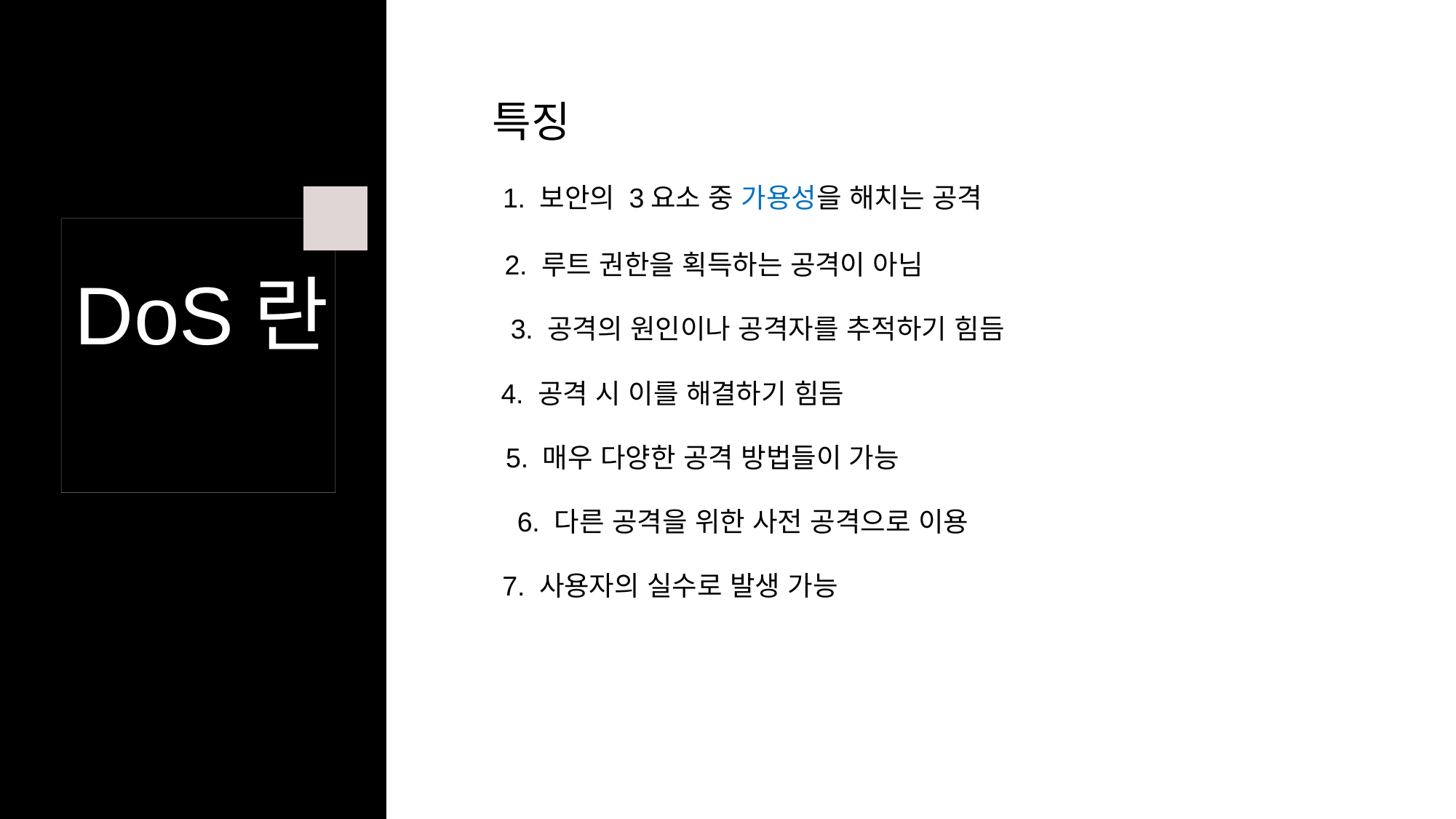

특징
1. 보안의 3요소 중 가용성을 해치는 공격

DoS란

2. 루트 권한을 획득하는 공격이 아님
3. 공격의 원인이나 공격자를 추적하기 힘듬
4. 공격 시 이를 해결하기 힘듬
5. 매우 다양한 공격 방법들이 가능
6. 다른 공격을 위한 사전 공격으로 이용
7. 사용자의 실수로 발생 가능